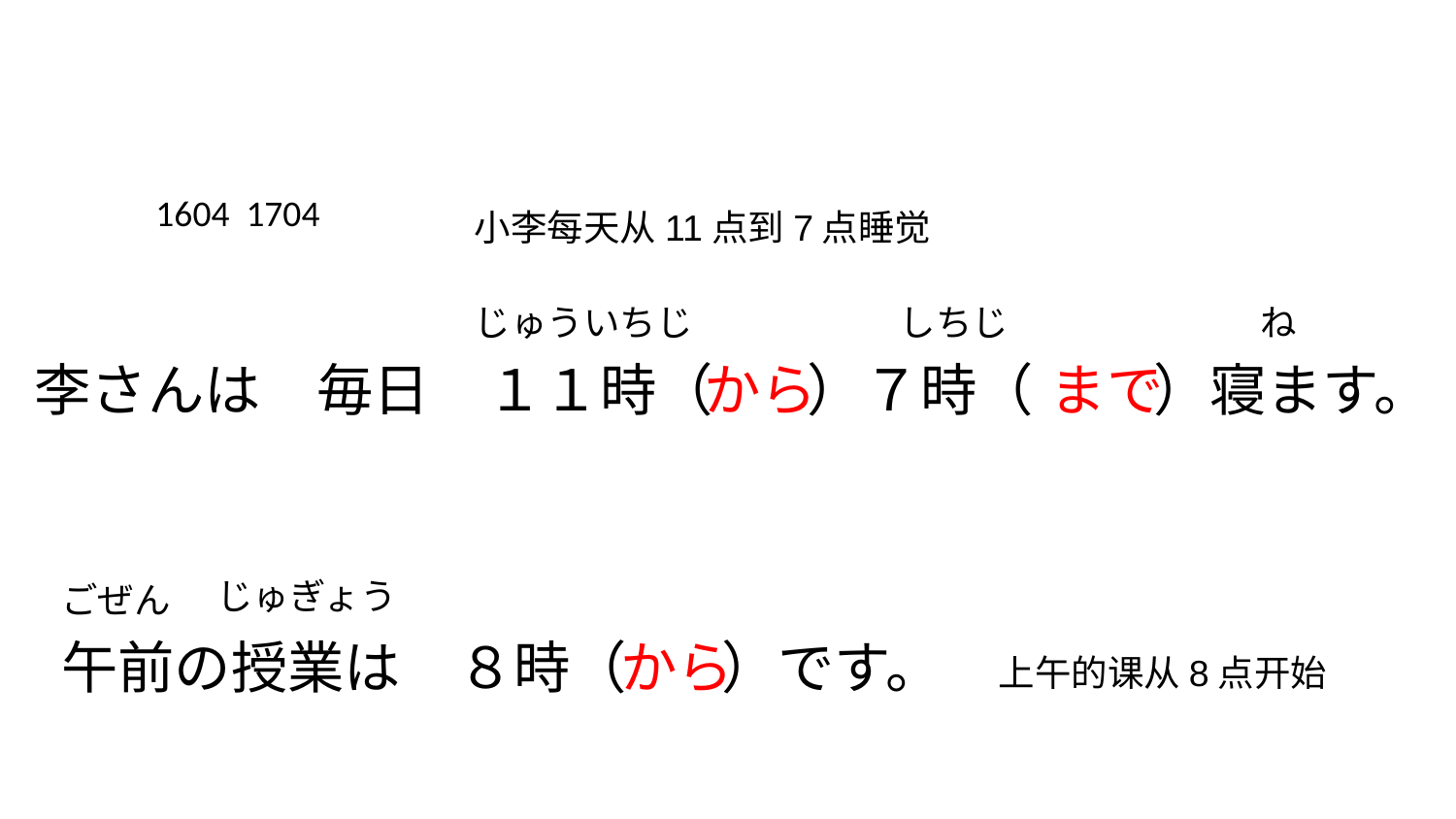

1604  1704
小李每天从11点到7点睡觉
じゅういちじ
しちじ
ね
李さんは　毎日　１１時（　   ）７時（　     ）寝ます。
から
まで

じゅぎょう
ごぜん
午前の授業は　８時（　   ）です。
から
上午的课从8点开始